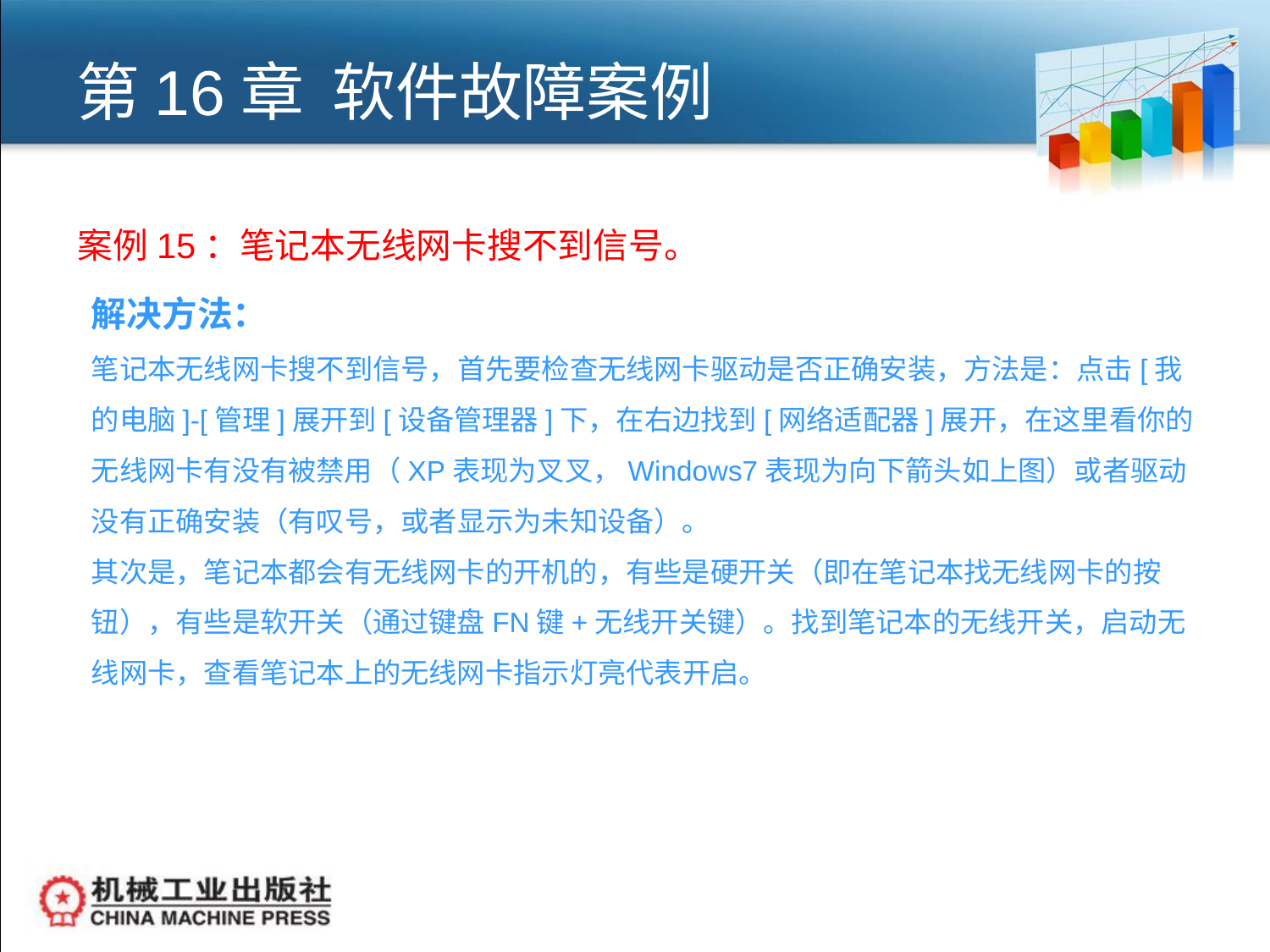

# 第16章  软件故障案例
案例15：笔记本无线网卡搜不到信号。
解决方法：
笔记本无线网卡搜不到信号，首先要检查无线网卡驱动是否正确安装，方法是：点击[我的电脑]-[管理]展开到[设备管理器]下，在右边找到[网络适配器]展开，在这里看你的无线网卡有没有被禁用（XP表现为叉叉，Windows7表现为向下箭头如上图）或者驱动没有正确安装（有叹号，或者显示为未知设备）。
其次是，笔记本都会有无线网卡的开机的，有些是硬开关（即在笔记本找无线网卡的按钮），有些是软开关（通过键盘FN键+无线开关键）。找到笔记本的无线开关，启动无线网卡，查看笔记本上的无线网卡指示灯亮代表开启。